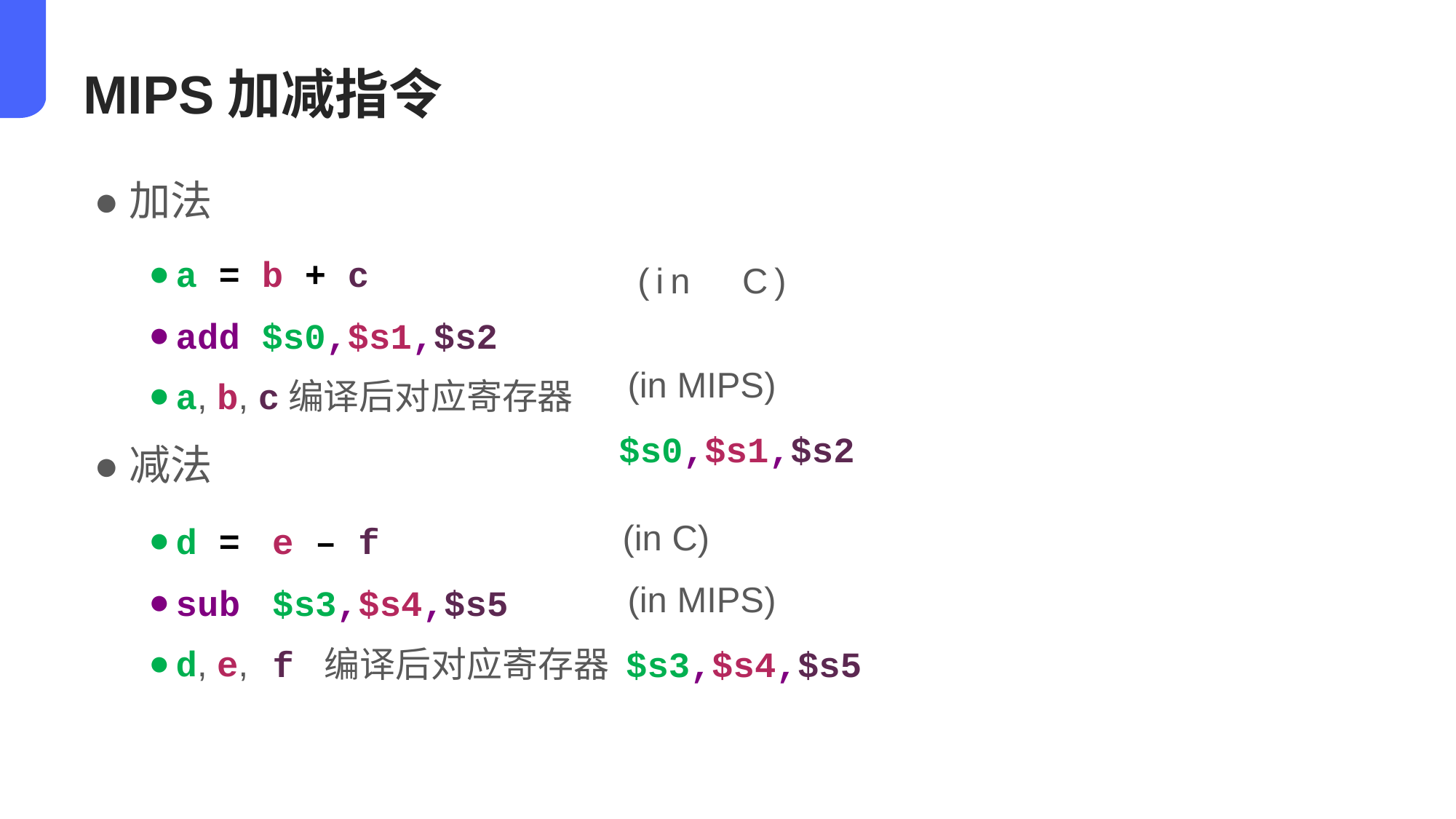

MIPS加减指令

●加法
a = b + c
add $s0,$s1,$s2
a, b, c编译后对应寄存器
●减法
(in C)
(in MIPS)

$s0,$s1,$s2
d =
sub
d, e,
(in C)
e – f
(in MIPS)
$s3,$s4,$s5
f 编译后对应寄存器 $s3,$s4,$s5